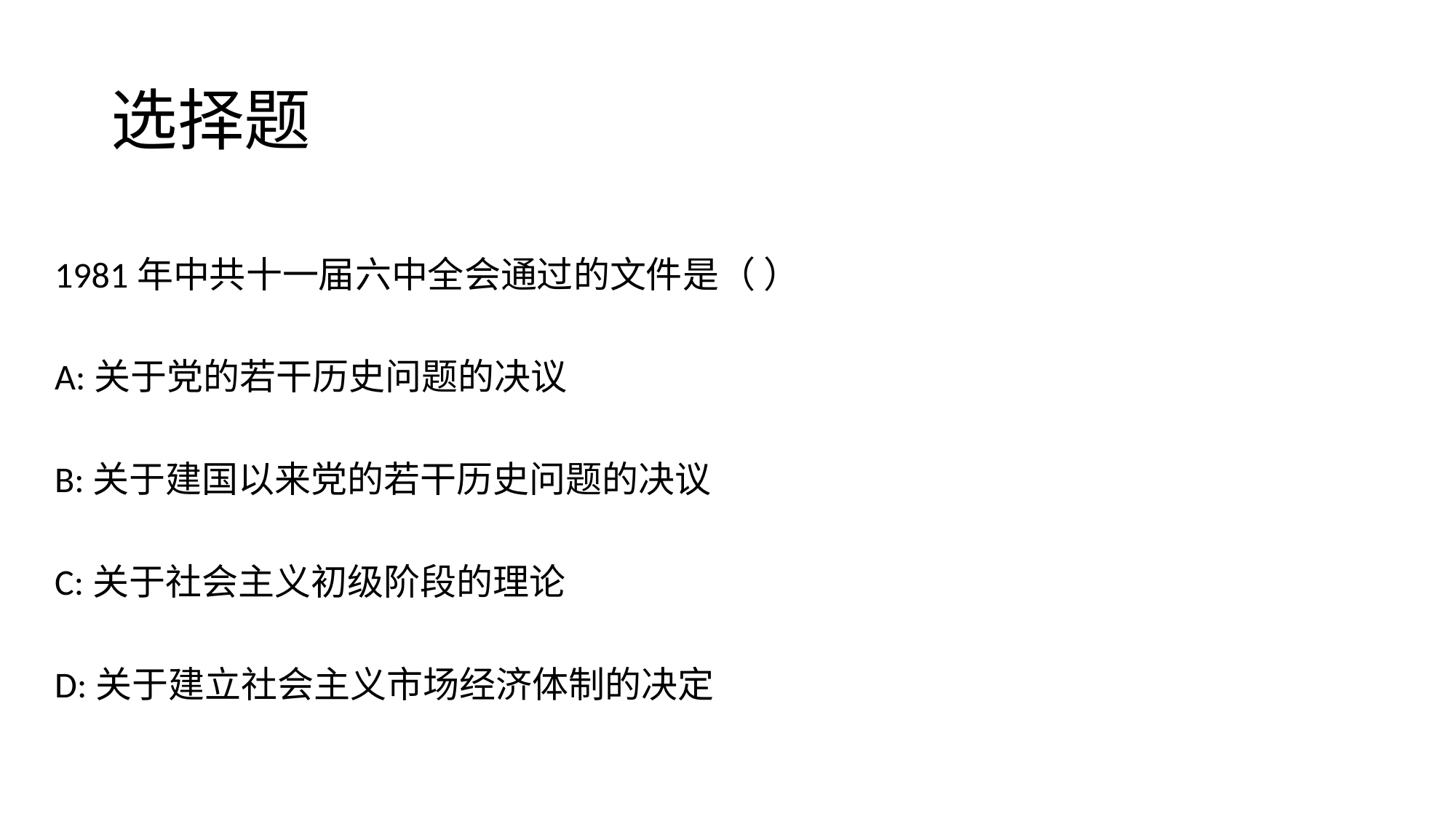

# 选择题
1981年中共十一届六中全会通过的文件是（ ）
A:关于党的若干历史问题的决议
B:关于建国以来党的若干历史问题的决议
C:关于社会主义初级阶段的理论
D:关于建立社会主义市场经济体制的决定